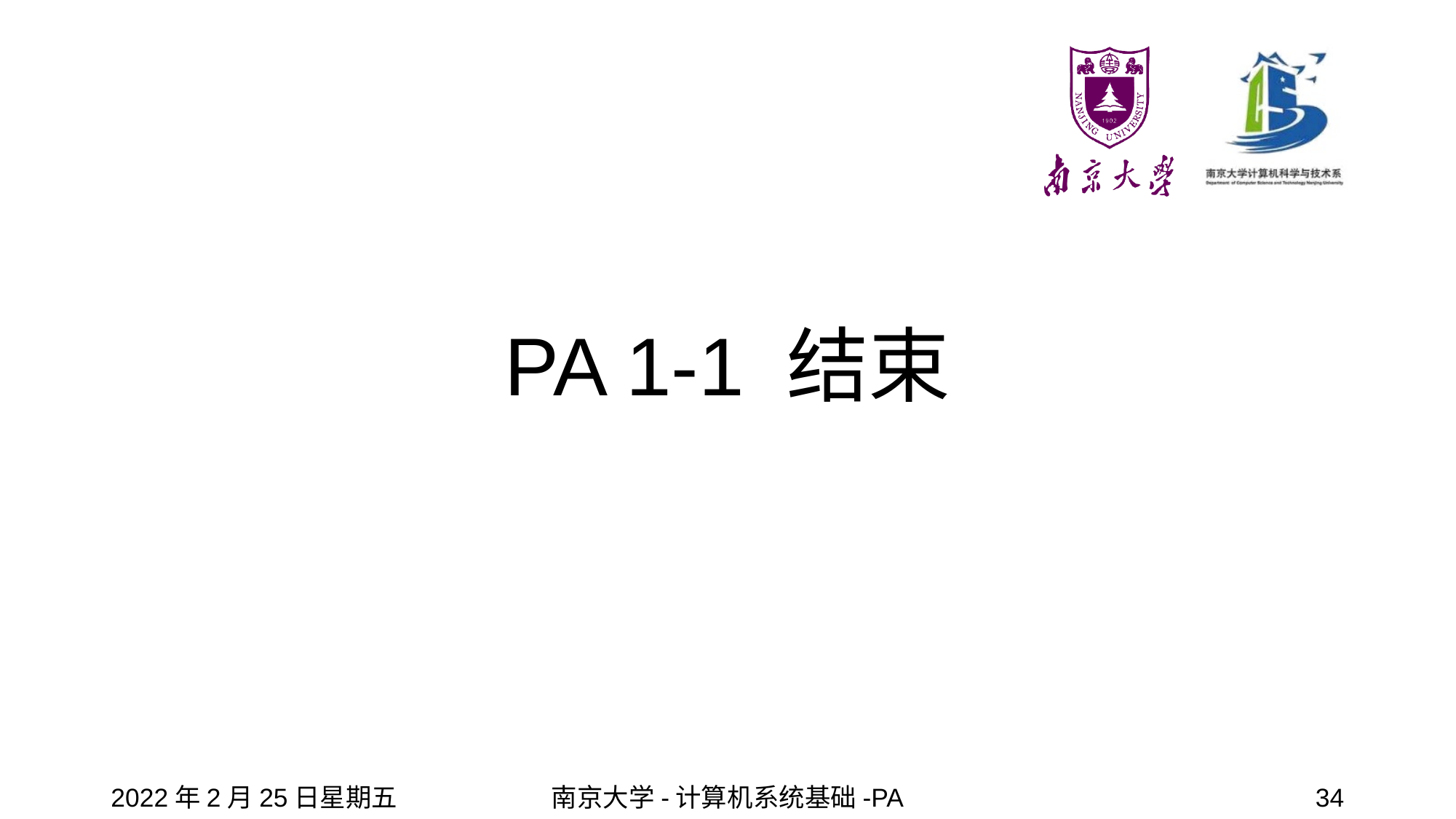

# PA 1-1 结束
2022年2月25日星期五
南京大学-计算机系统基础-PA
34